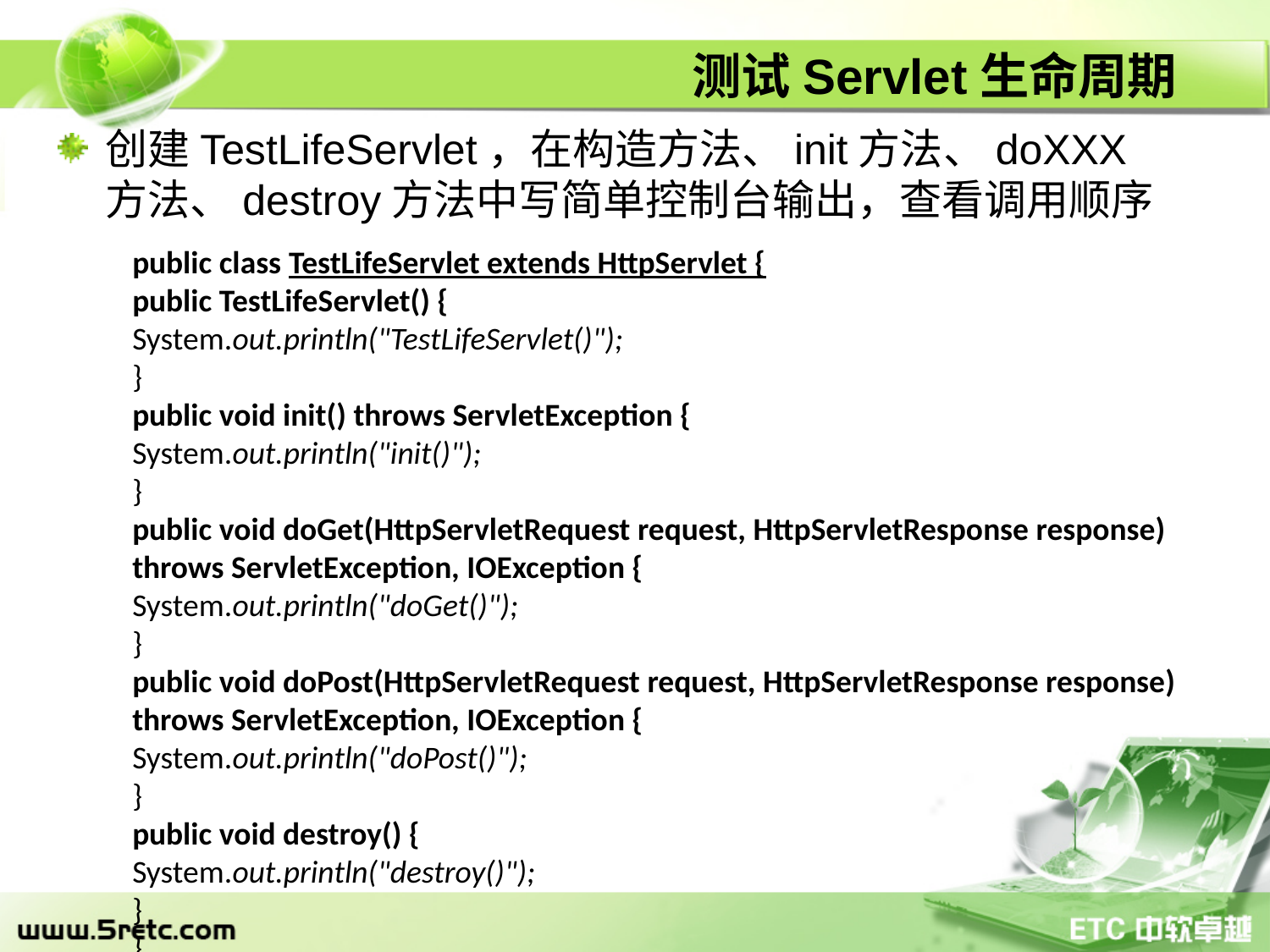

# 测试Servlet生命周期
创建TestLifeServlet，在构造方法、init方法、doXXX方法、destroy方法中写简单控制台输出，查看调用顺序
public class TestLifeServlet extends HttpServlet {
public TestLifeServlet() {
System.out.println("TestLifeServlet()");
}
public void init() throws ServletException {
System.out.println("init()");
}
public void doGet(HttpServletRequest request, HttpServletResponse response)
throws ServletException, IOException {
System.out.println("doGet()");
}
public void doPost(HttpServletRequest request, HttpServletResponse response)
throws ServletException, IOException {
System.out.println("doPost()");
}
public void destroy() {
System.out.println("destroy()");
}
}